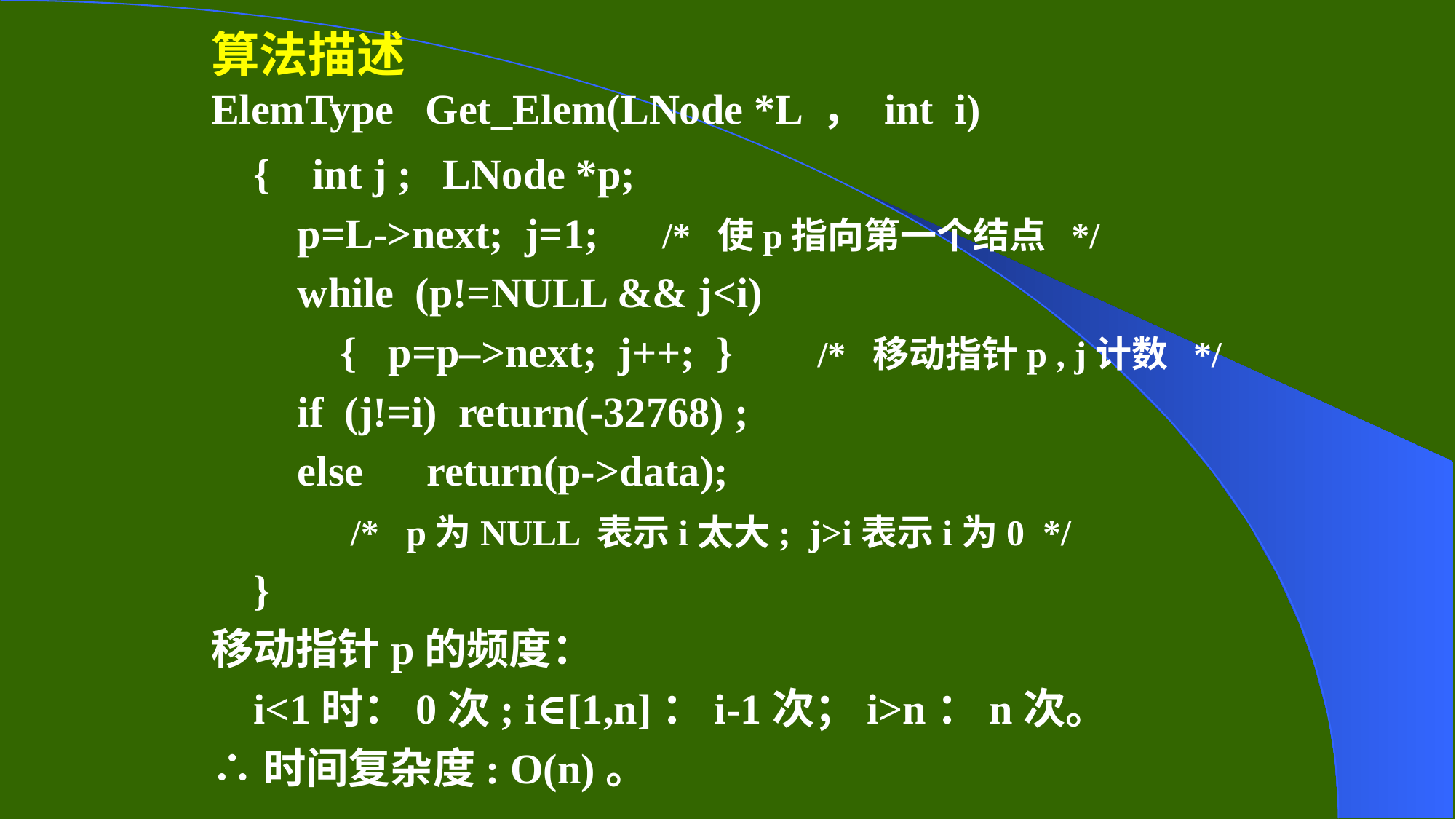

# 算法描述
ElemType   Get_Elem(LNode *L ， int  i)
{    int j ;   LNode *p;
p=L->next;  j=1;      /*  使p指向第一个结点  */
while  (p!=NULL && j<i)
{   p=p–>next;  j++;  }        /*  移动指针p , j计数  */
if  (j!=i)  return(-32768) ;
else      return(p->data);
 /*   p为NULL 表示i太大;  j>i表示i为0  */
}
移动指针p的频度：
i<1时：0次; i∈[1,n]：i-1次；i>n：n次。
∴时间复杂度: O(n)。